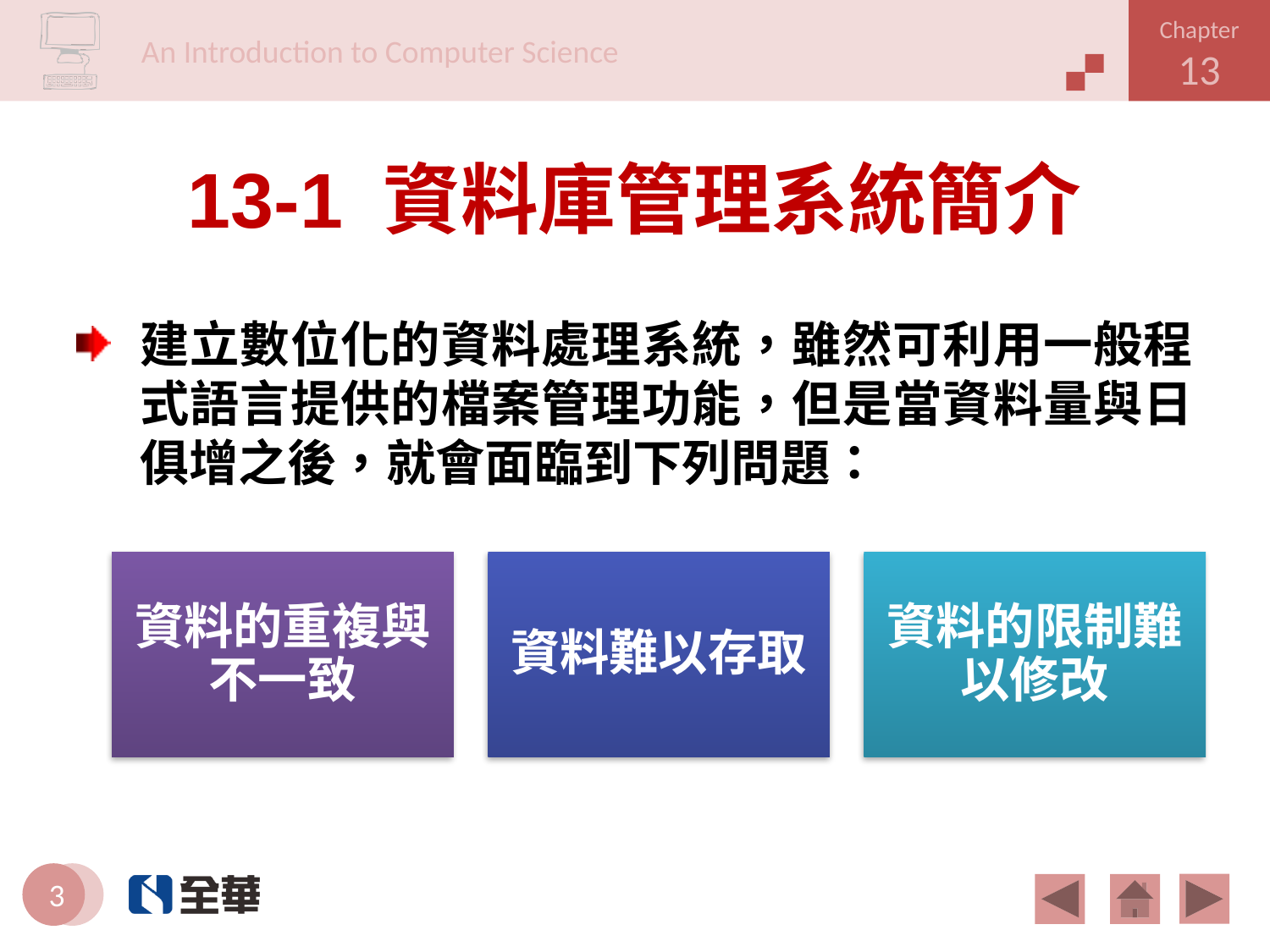

# 13-1 資料庫管理系統簡介
建立數位化的資料處理系統，雖然可利用一般程式語言提供的檔案管理功能，但是當資料量與日俱增之後，就會面臨到下列問題：

資料的重複與不一致
資料難以存取
資料的限制難以修改